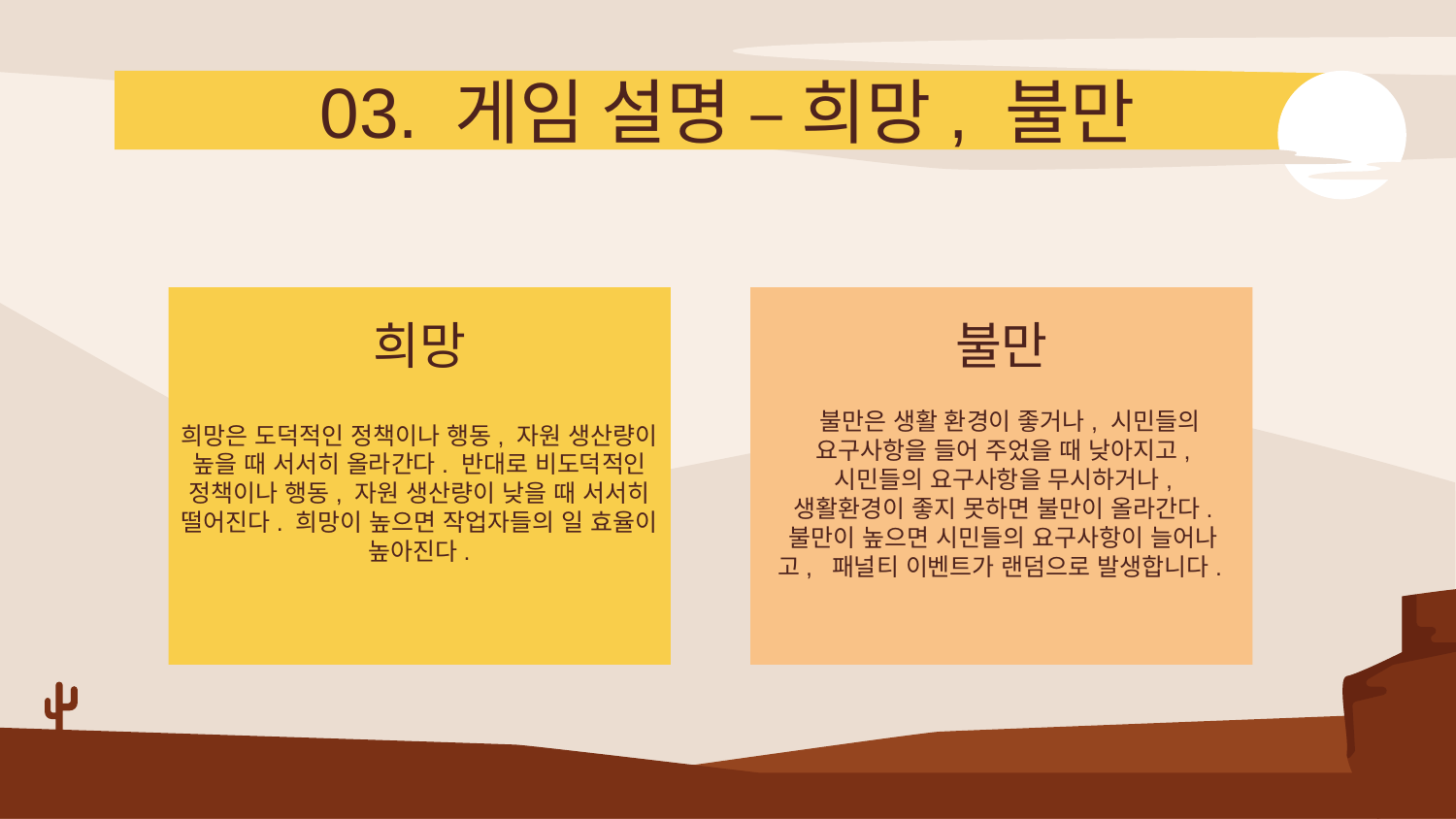

# 03. 게임 설명 – 희망, 불만

희망

불만
희망은 도덕적인 정책이나 행동, 자원 생산량이 높을 때 서서히 올라간다. 반대로 비도덕적인 정책이나 행동, 자원 생산량이 낮을 때 서서히 떨어진다. 희망이 높으면 작업자들의 일 효율이 높아진다.
 불만은 생활 환경이 좋거나, 시민들의 요구사항을 들어 주었을 때 낮아지고, 시민들의 요구사항을 무시하거나, 생활환경이 좋지 못하면 불만이 올라간다. 불만이 높으면 시민들의 요구사항이 늘어나고,  패널티 이벤트가 랜덤으로 발생합니다.